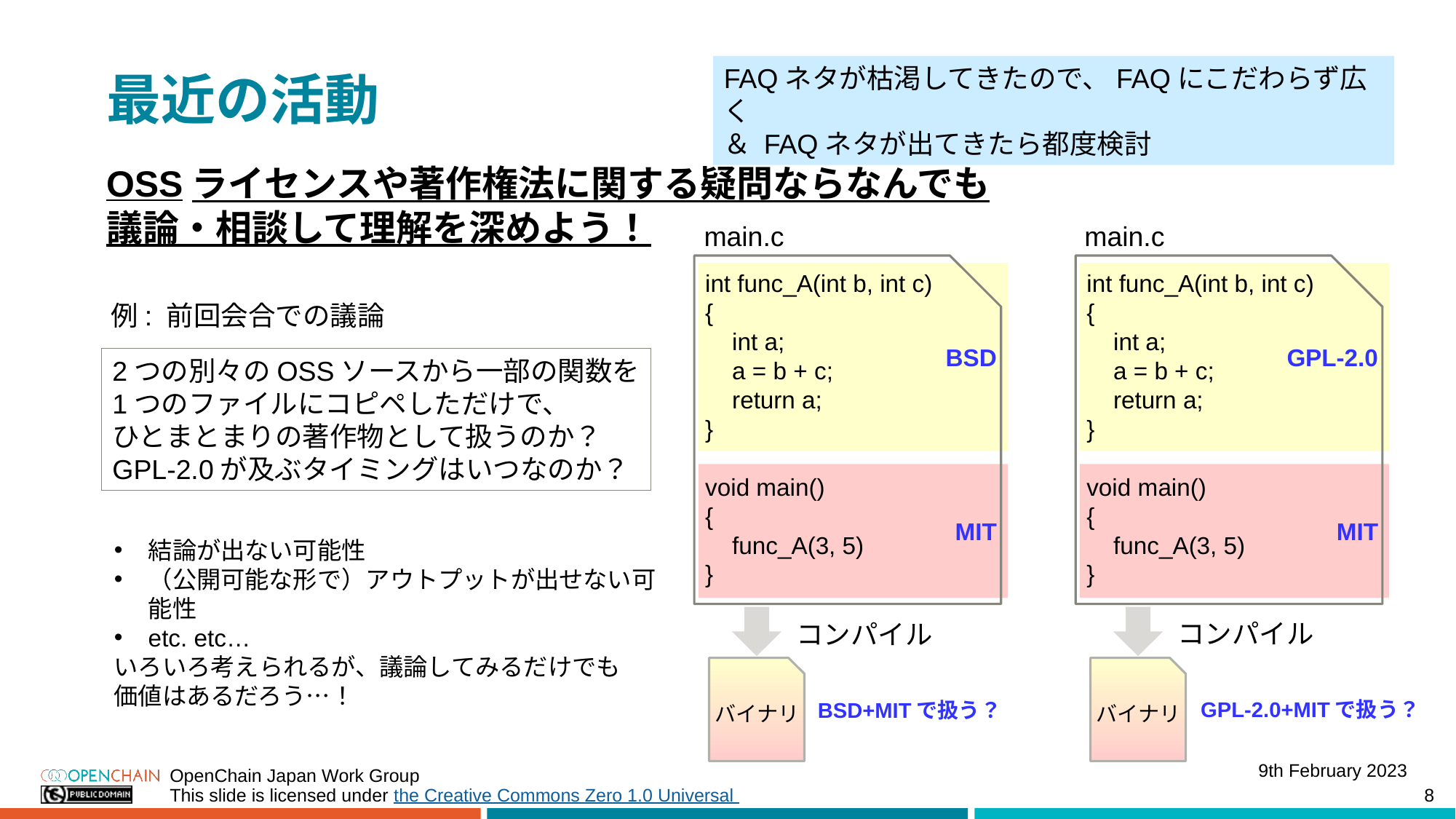

FAQネタが枯渇してきたので、FAQにこだわらず広く
＆ FAQネタが出てきたら都度検討
# 最近の活動

OSSライセンスや著作権法に関する疑問ならなんでも
議論・相談して理解を深めよう！
main.c
main.c
int func_A(int b, int c)
{
    int a;
    a = b + c;
    return a;
}

void main()
{
    func_A(3, 5)
}

int func_A(int b, int c)
{
    int a;
    a = b + c;
    return a;
}

void main()
{
    func_A(3, 5)
}

BSD
GPL-2.0
例: 前回会合での議論
2つの別々のOSSソースから一部の関数を
1つのファイルにコピペしただけで、
ひとまとまりの著作物として扱うのか？
GPL-2.0が及ぶタイミングはいつなのか？
MIT
MIT
結論が出ない可能性
（公開可能な形で）アウトプットが出せない可能性
etc. etc…
いろいろ考えられるが、議論してみるだけでも
価値はあるだろう…！

コンパイル
コンパイル
バイナリ
バイナリ
GPL-2.0+MITで扱う？
BSD+MITで扱う？
9th February 2023
OpenChain Japan Work Group
8